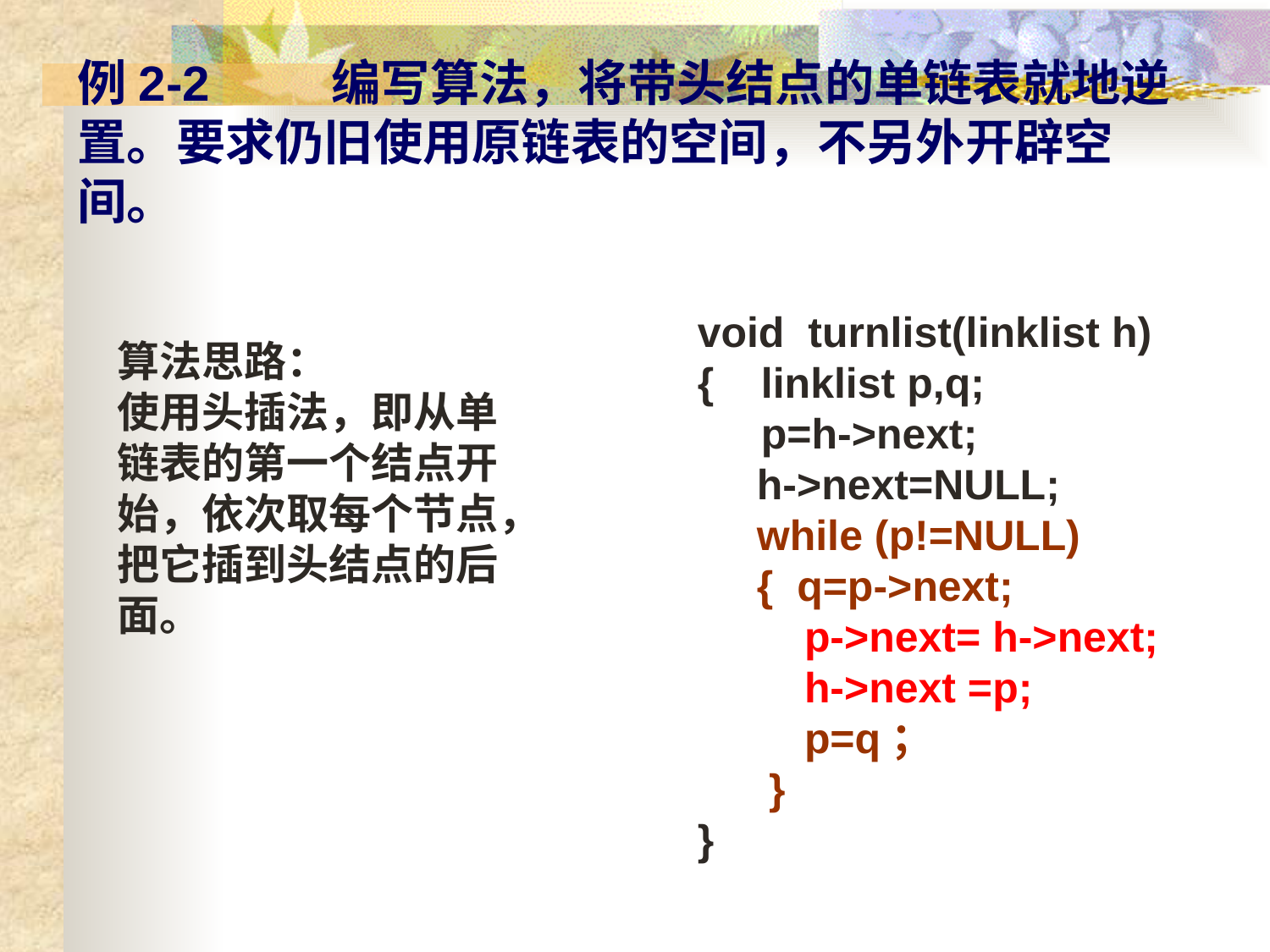

# 例2-2	编写算法，将带头结点的单链表就地逆置。要求仍旧使用原链表的空间，不另外开辟空间。
void  turnlist(linklist h)
{	linklist p,q;
	p=h->next;
     h->next=NULL;
     while (p!=NULL)
     {  q=p->next;
         p->next= h->next;
         h->next =p;
         p=q；
      }
}
算法思路：
使用头插法，即从单链表的第一个结点开始，依次取每个节点，把它插到头结点的后面。